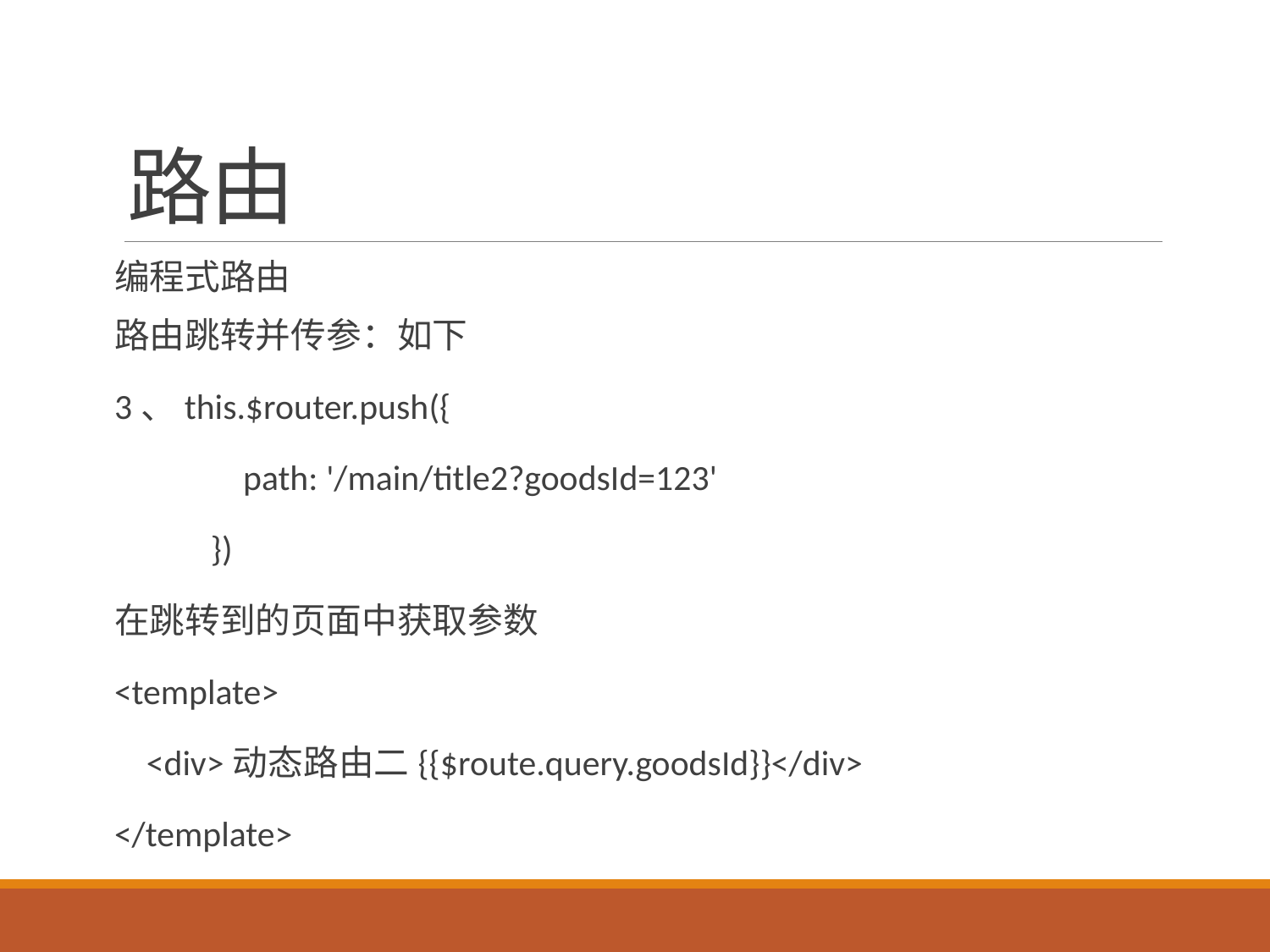

# 路由
编程式路由
路由跳转并传参：如下
3、this.$router.push({
                path: '/main/title2?goodsId=123'
            })
在跳转到的页面中获取参数
<template>
    <div>动态路由二{{$route.query.goodsId}}</div>
</template>